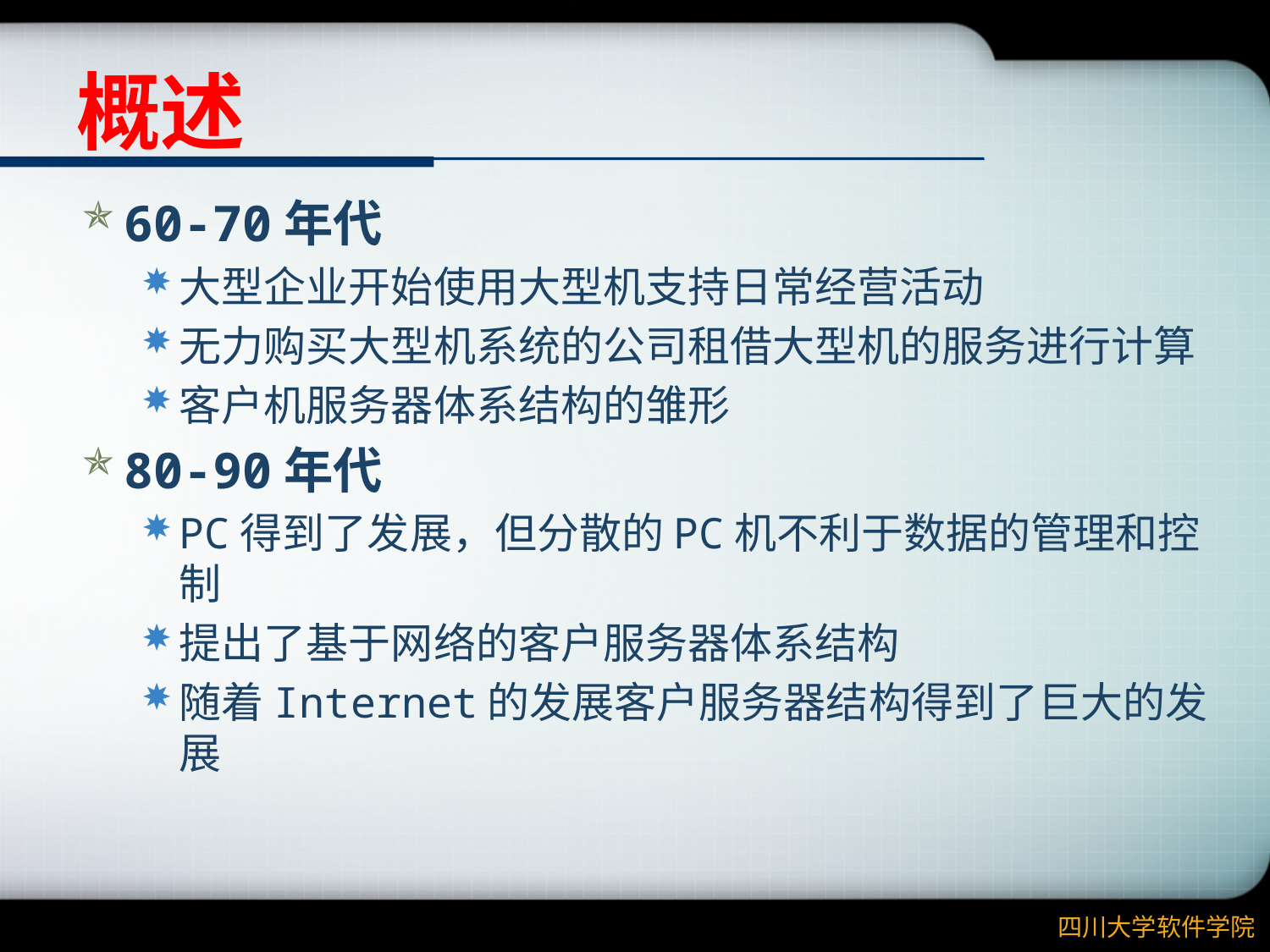

# 概述
60-70年代
大型企业开始使用大型机支持日常经营活动
无力购买大型机系统的公司租借大型机的服务进行计算
客户机服务器体系结构的雏形
80-90年代
PC得到了发展，但分散的PC机不利于数据的管理和控制
提出了基于网络的客户服务器体系结构
随着Internet的发展客户服务器结构得到了巨大的发展